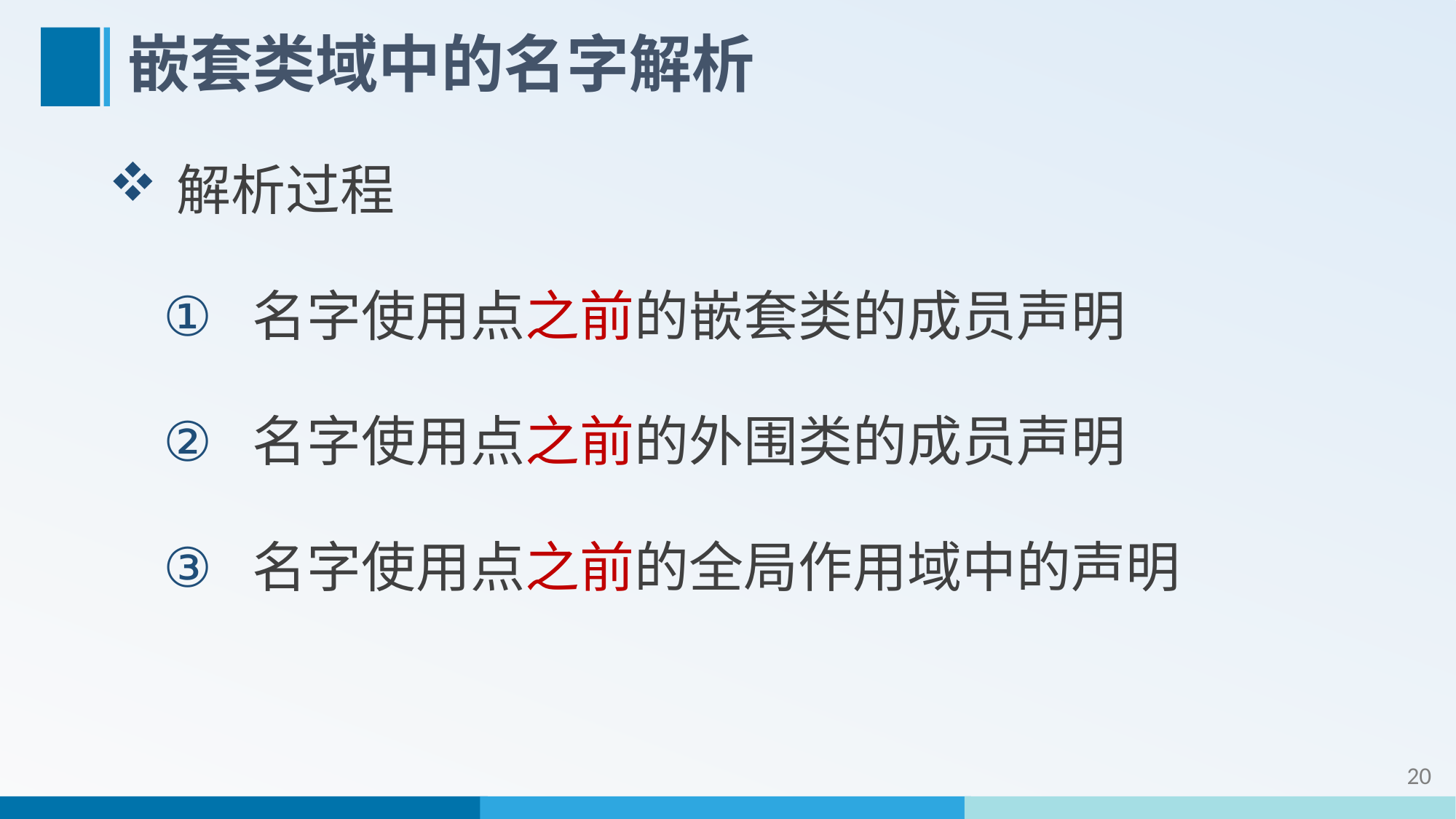

# 嵌套类域中的名字解析
解析过程
名字使用点之前的嵌套类的成员声明
名字使用点之前的外围类的成员声明
名字使用点之前的全局作用域中的声明